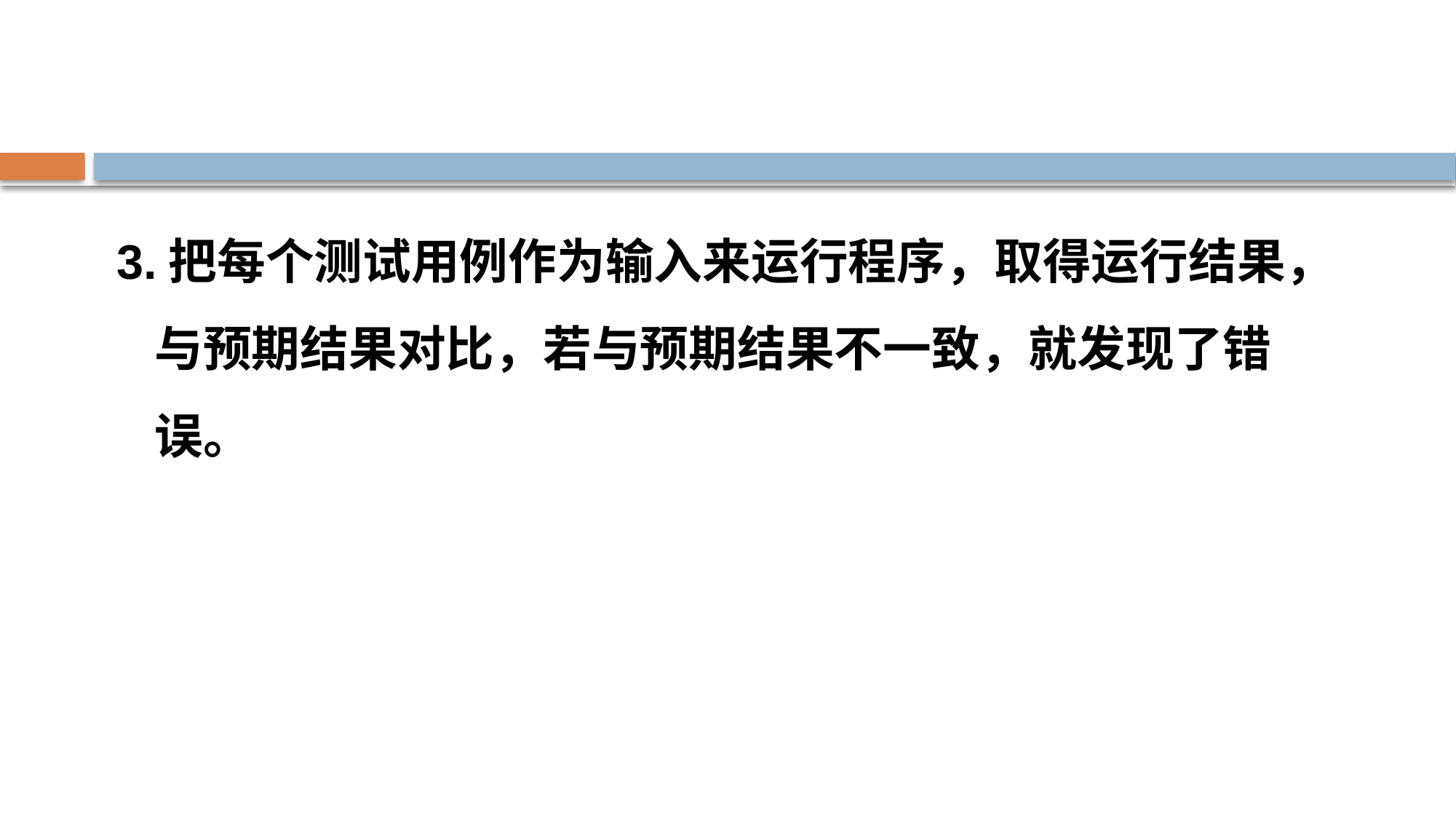

3.把每个测试用例作为输入来运行程序，取得运行结果，与预期结果对比，若与预期结果不一致，就发现了错误。